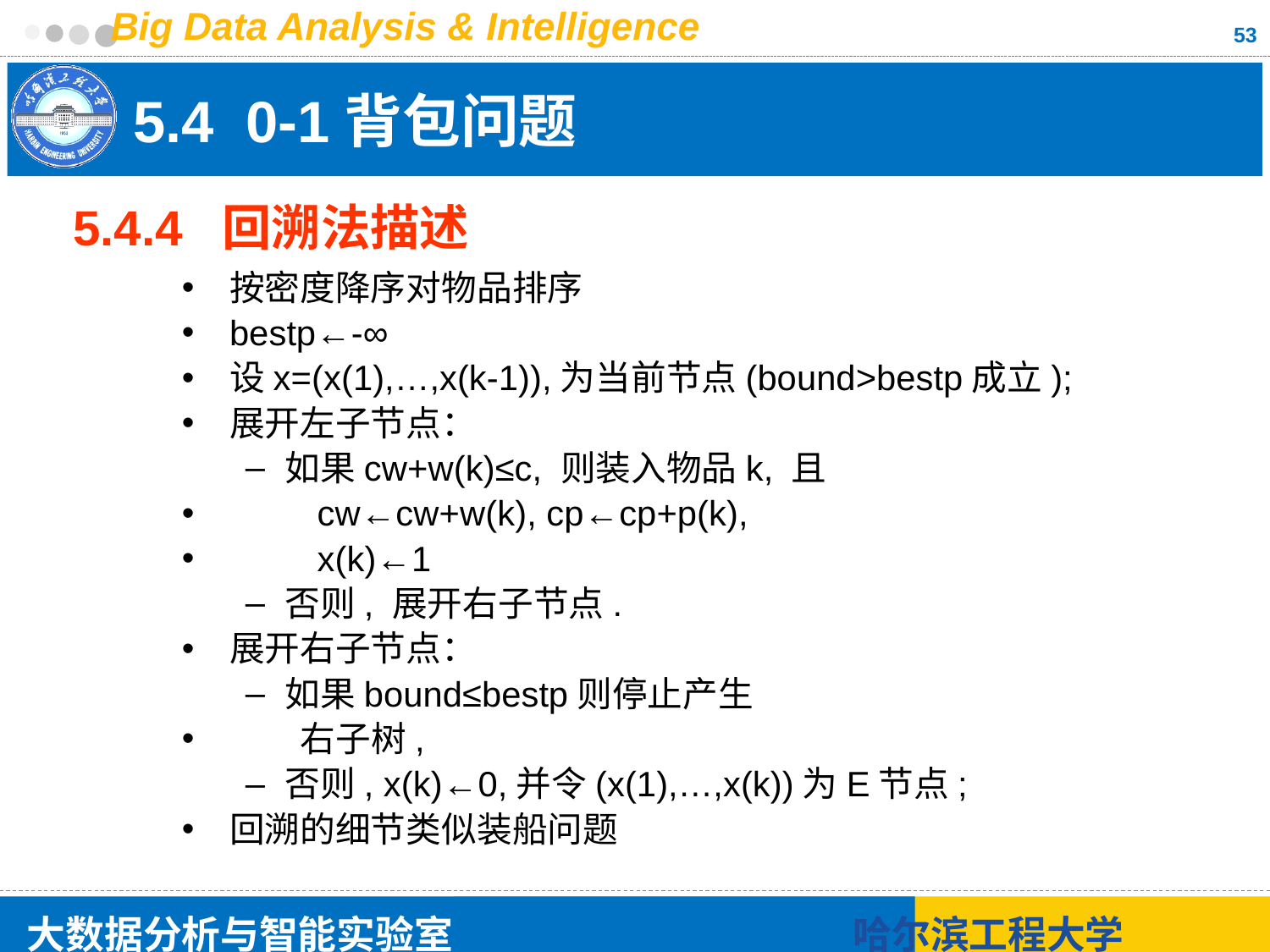

53
# 5.4  0-1背包问题
5.4.4  回溯法描述
按密度降序对物品排序
bestp←-∞
设x=(x(1),…,x(k-1)),为当前节点(bound>bestp成立);
展开左子节点：
如果cw+w(k)≤c, 则装入物品k, 且
         cw←cw+w(k), cp←cp+p(k),
         x(k)←1
否则, 展开右子节点.
展开右子节点：
如果bound≤bestp则停止产生
        右子树,
否则, x(k)←0,并令(x(1),…,x(k))为E节点;
回溯的细节类似装船问题